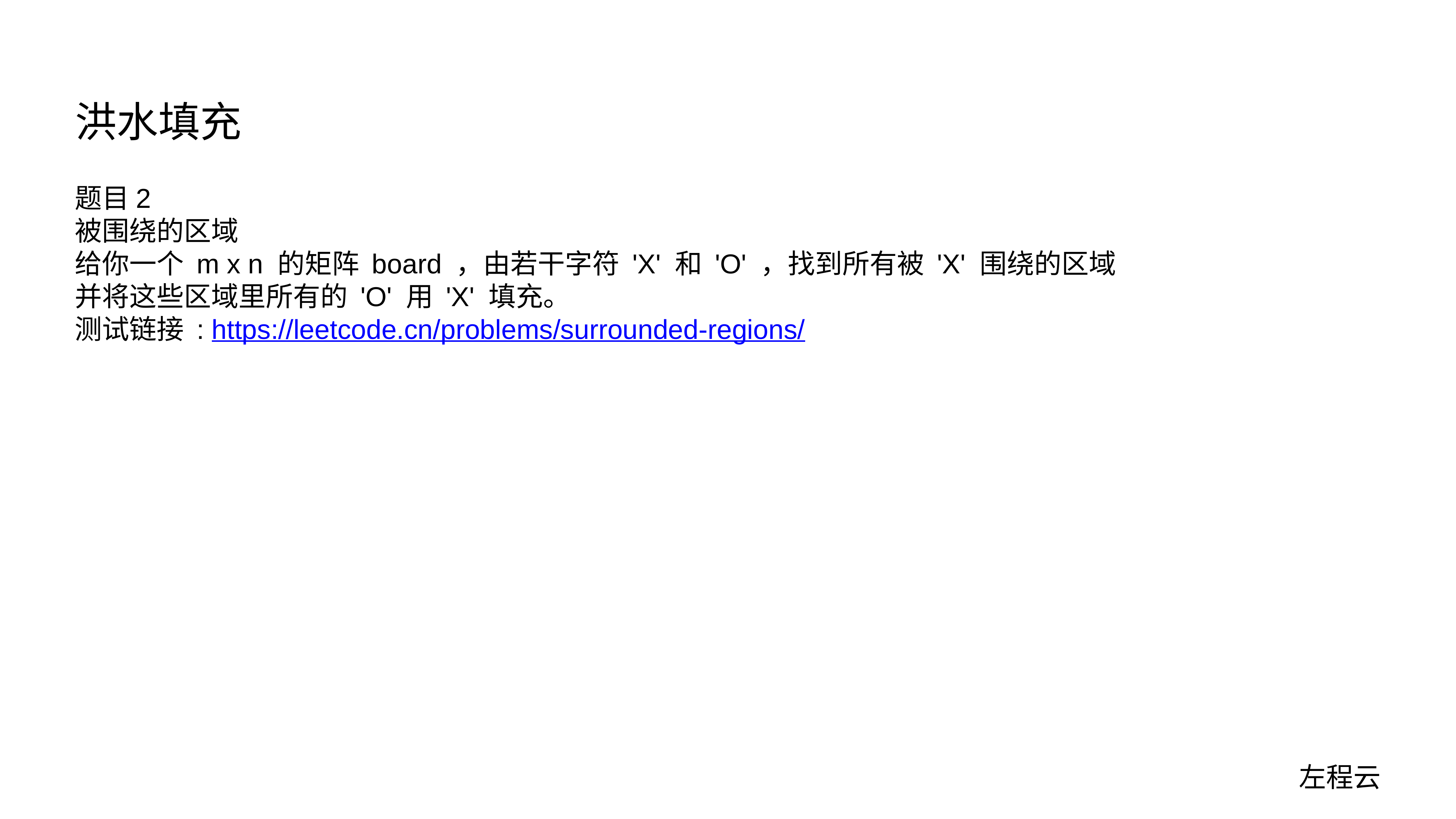

# 洪水填充
题目2
被围绕的区域
给你一个 m x n 的矩阵 board ，由若干字符 'X' 和 'O' ，找到所有被 'X' 围绕的区域
并将这些区域里所有的 'O' 用 'X' 填充。
测试链接 : https://leetcode.cn/problems/surrounded-regions/
左程云